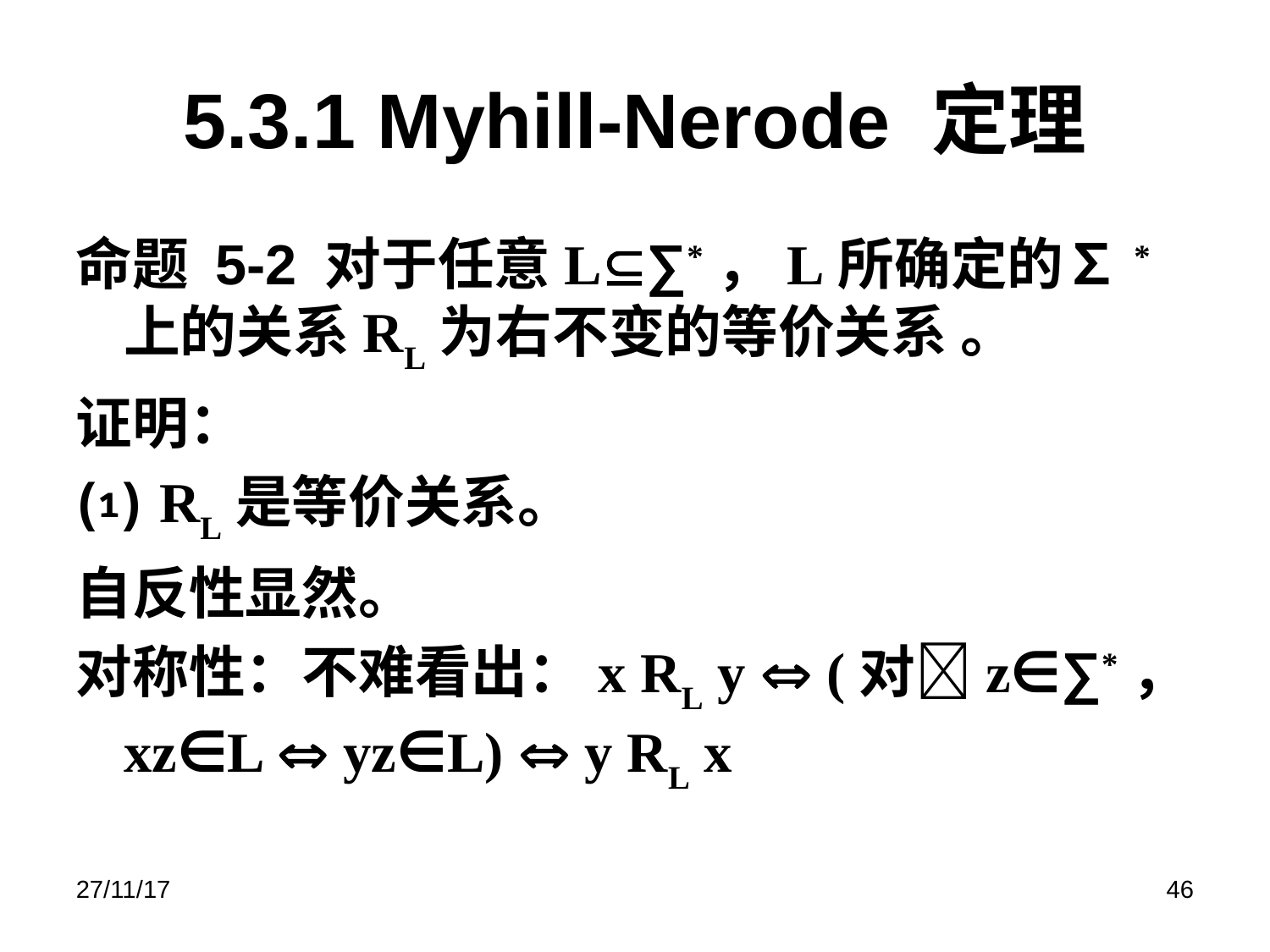

# 5.3.1 Myhill-Nerode 定理
命题 5-2 对于任意L⊆∑*，L所确定的∑*上的关系RL为右不变的等价关系 。
证明：
⑴ RL是等价关系。
自反性显然。
对称性：不难看出：x RL y ⇔ (对∀z∈∑*，xz∈L ⇔ yz∈L) ⇔ y RL x
27/11/17
46